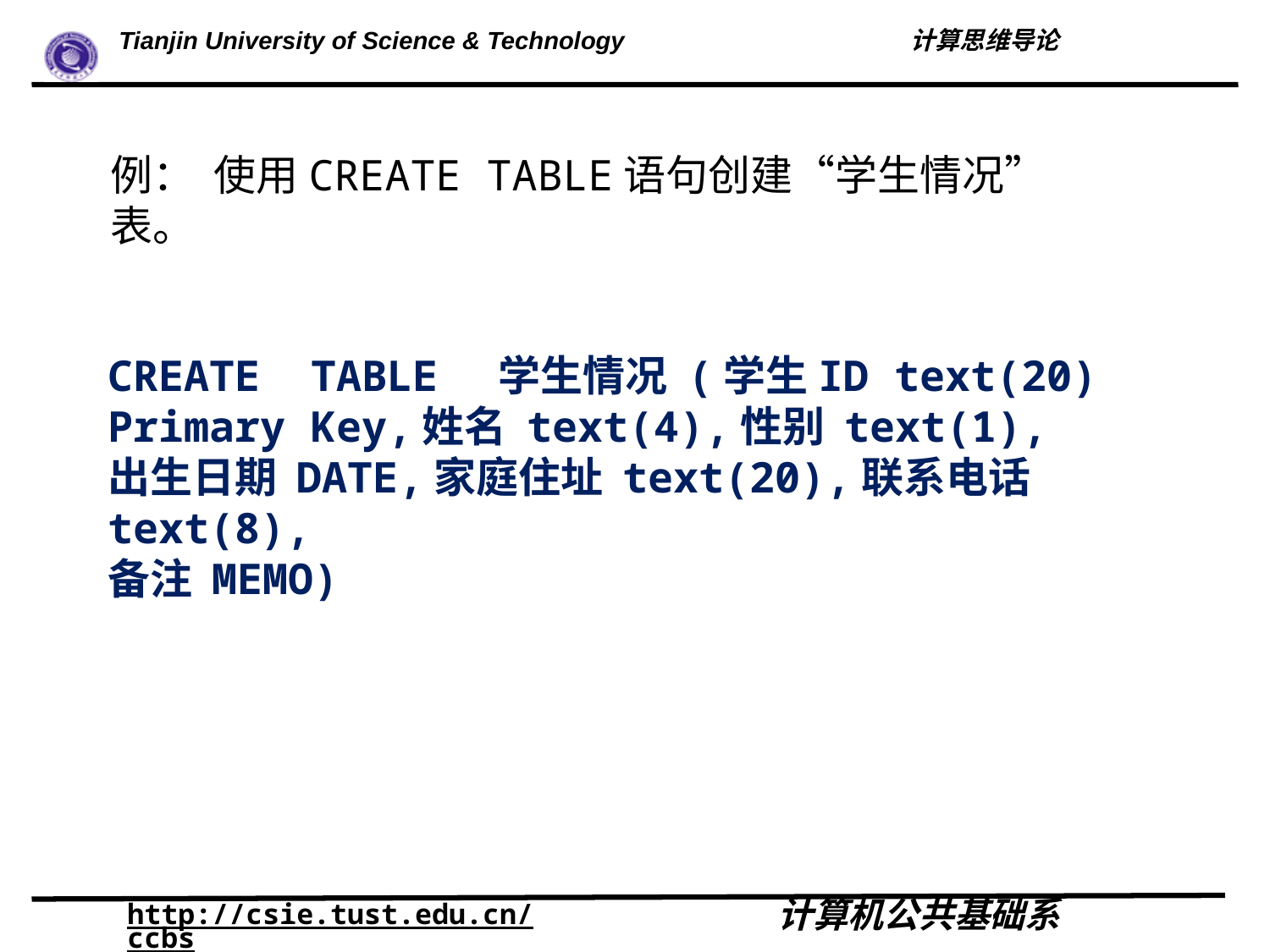

例：  使用CREATE TABLE语句创建“学生情况”表。
CREATE  TABLE  学生情况 (学生ID text(20) Primary Key,姓名 text(4),性别 text(1),
出生日期 DATE,家庭住址 text(20),联系电话 text(8),
备注 MEMO)